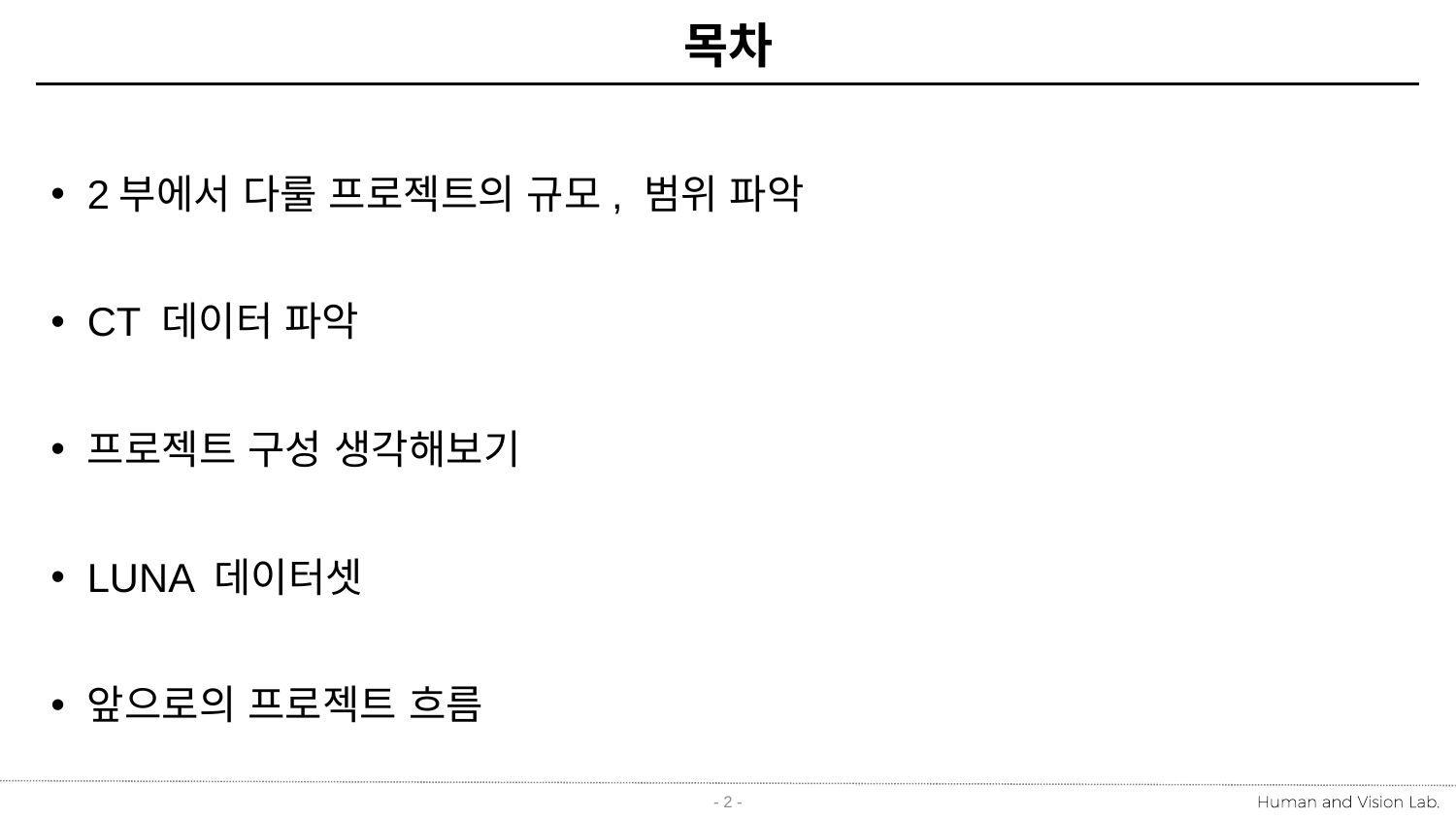

# 목차

2부에서 다룰 프로젝트의 규모, 범위 파악

CT 데이터 파악

프로젝트 구성 생각해보기

LUNA 데이터셋

앞으로의 프로젝트 흐름
- 2 -